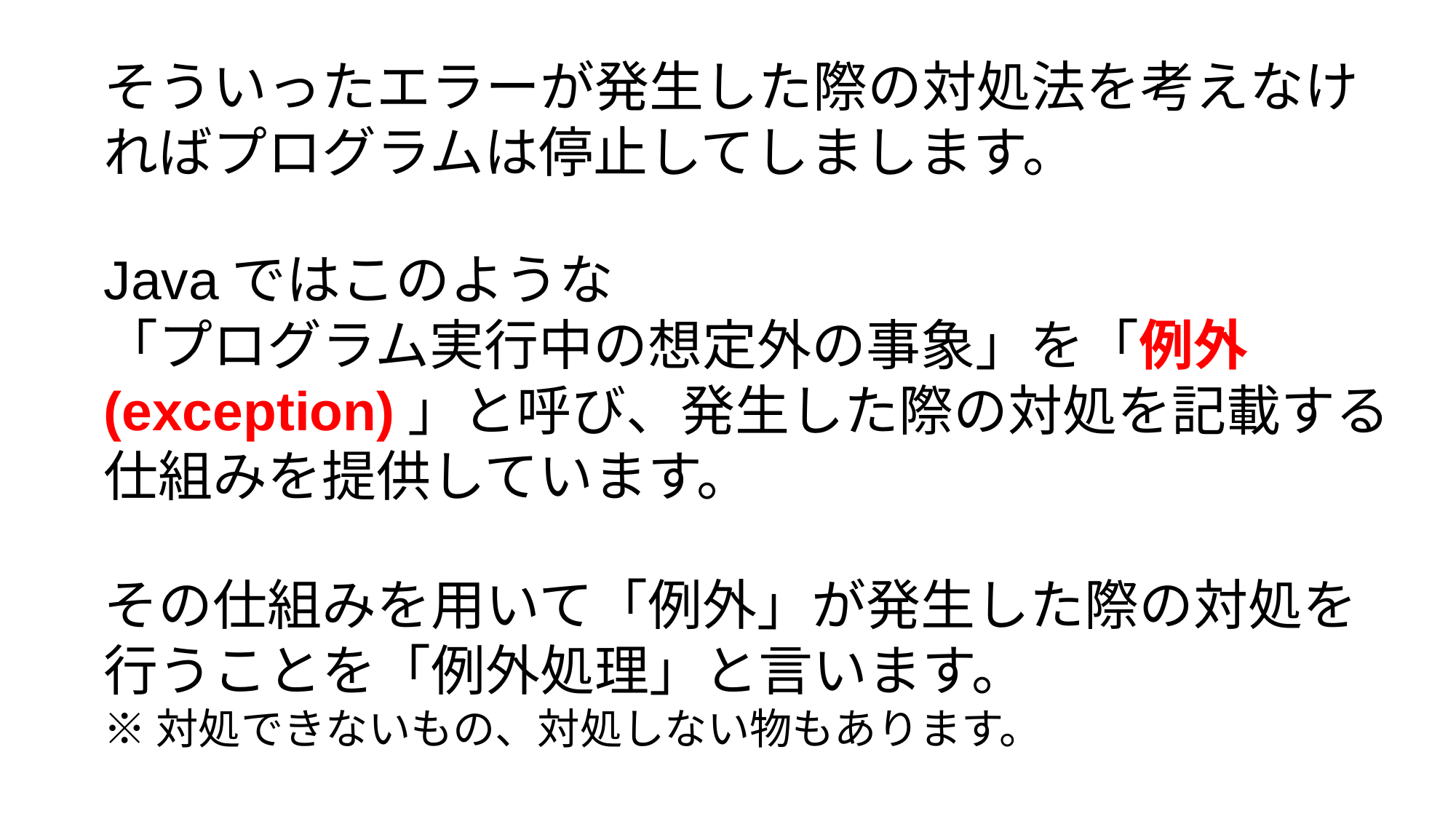

そういったエラーが発生した際の対処法を考えなければプログラムは停止してしまします。
Javaではこのような
「プログラム実行中の想定外の事象」を「例外(exception)」と呼び、発生した際の対処を記載する仕組みを提供しています。
その仕組みを用いて「例外」が発生した際の対処を行うことを「例外処理」と言います。
※対処できないもの、対処しない物もあります。